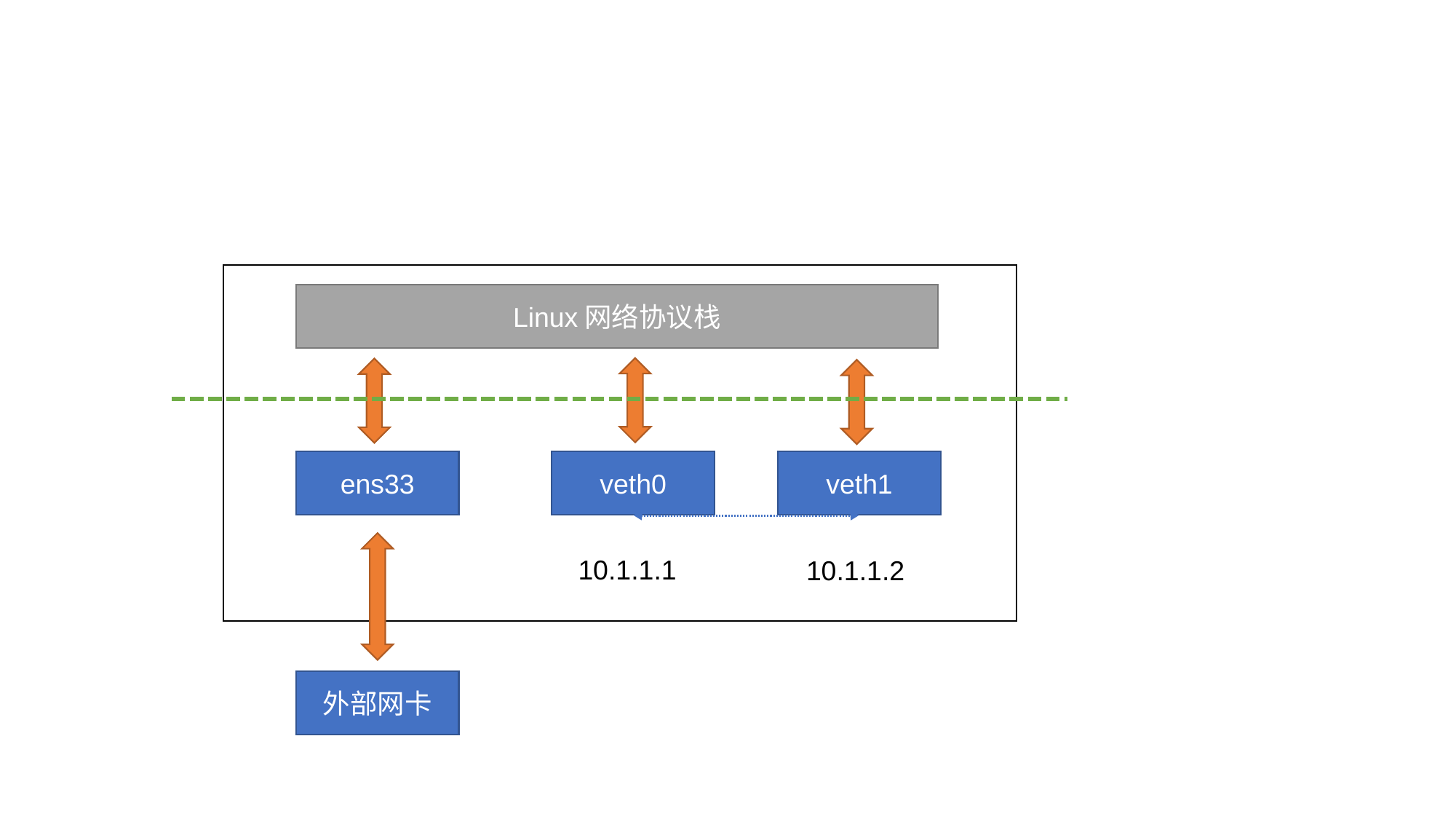

Linux网络协议栈

Network namespace2
ens33
veth0
veth1

10.1.1.1
10.1.1.2
外部网卡